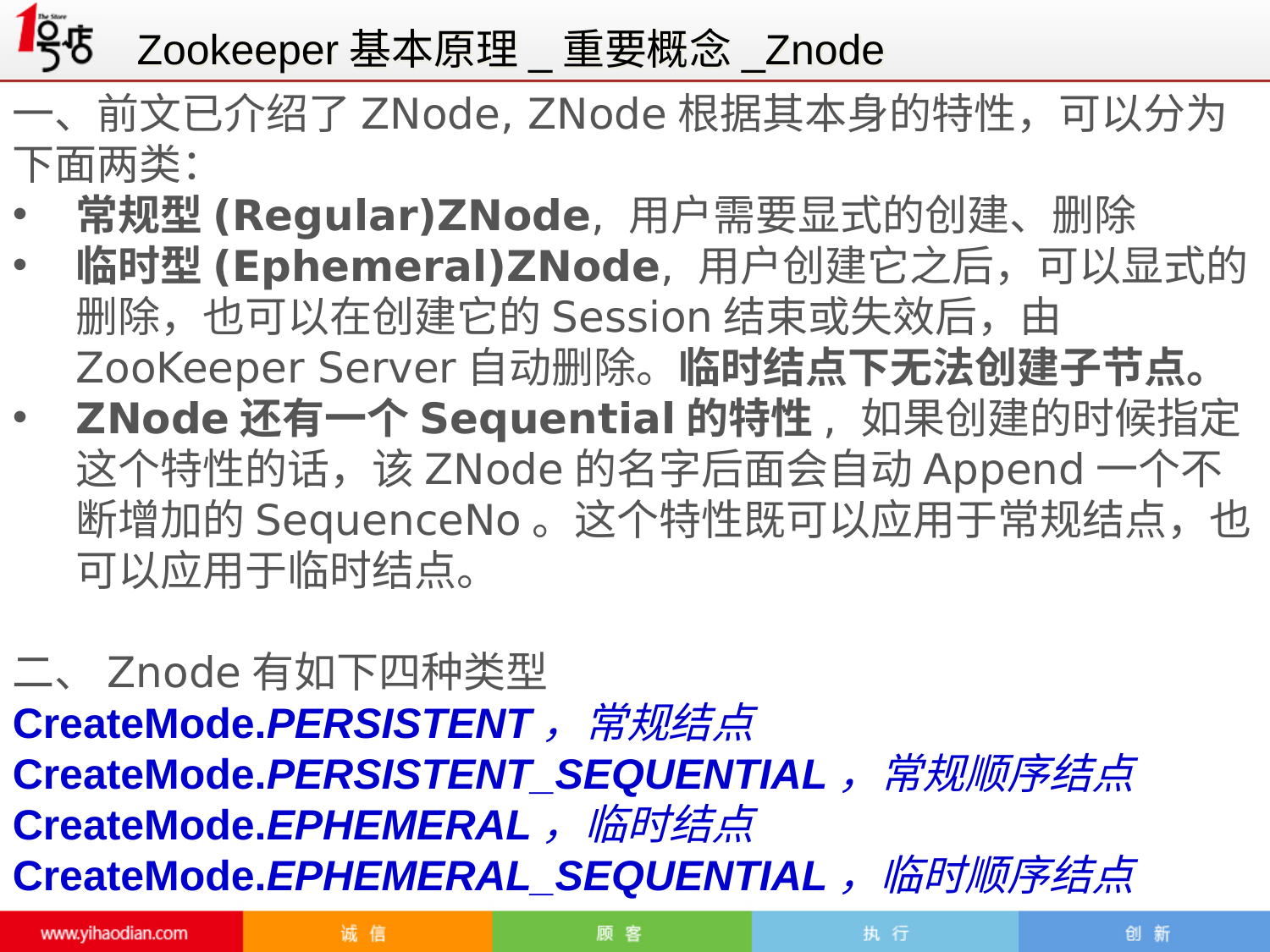

Zookeeper基本原理_重要概念_Znode
一、前文已介绍了ZNode, ZNode根据其本身的特性，可以分为下面两类：
常规型(Regular)ZNode, 用户需要显式的创建、删除
临时型(Ephemeral)ZNode, 用户创建它之后，可以显式的删除，也可以在创建它的Session结束或失效后，由ZooKeeper Server自动删除。临时结点下无法创建子节点。
ZNode还有一个Sequential的特性, 如果创建的时候指定这个特性的话，该ZNode的名字后面会自动Append一个不断增加的SequenceNo。这个特性既可以应用于常规结点，也可以应用于临时结点。

二、Znode有如下四种类型
CreateMode.PERSISTENT，常规结点
CreateMode.PERSISTENT_SEQUENTIAL，常规顺序结点
CreateMode.EPHEMERAL，临时结点
CreateMode.EPHEMERAL_SEQUENTIAL，临时顺序结点